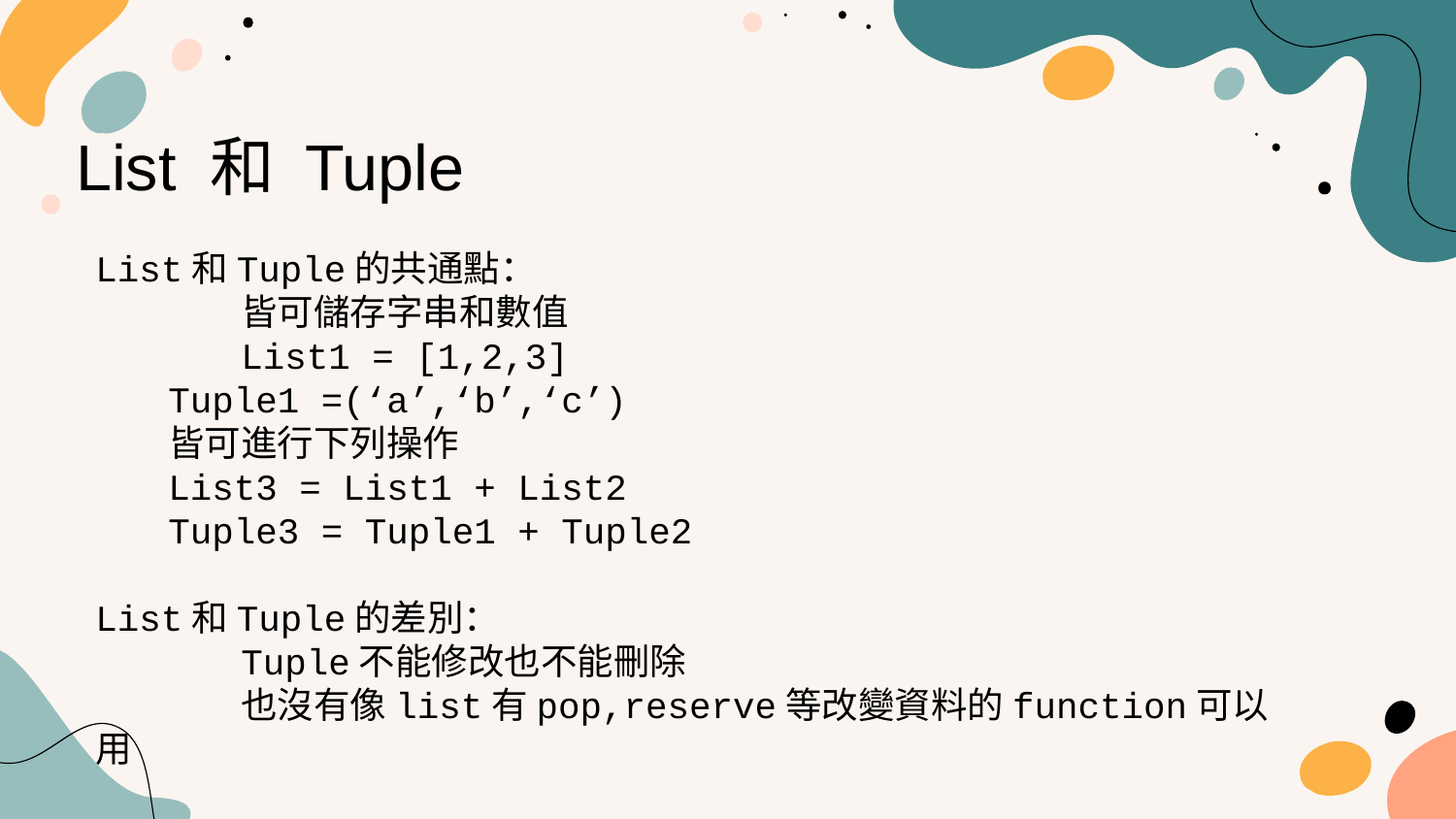

# List 和 Tuple
List和Tuple的共通點：
	皆可儲存字串和數值
	List1 = [1,2,3]
Tuple1 =(‘a’,‘b’,‘c’)
皆可進行下列操作
List3 = List1 + List2
Tuple3 = Tuple1 + Tuple2

List和Tuple的差別：
	Tuple不能修改也不能刪除
	也沒有像list有pop,reserve等改變資料的function可以用